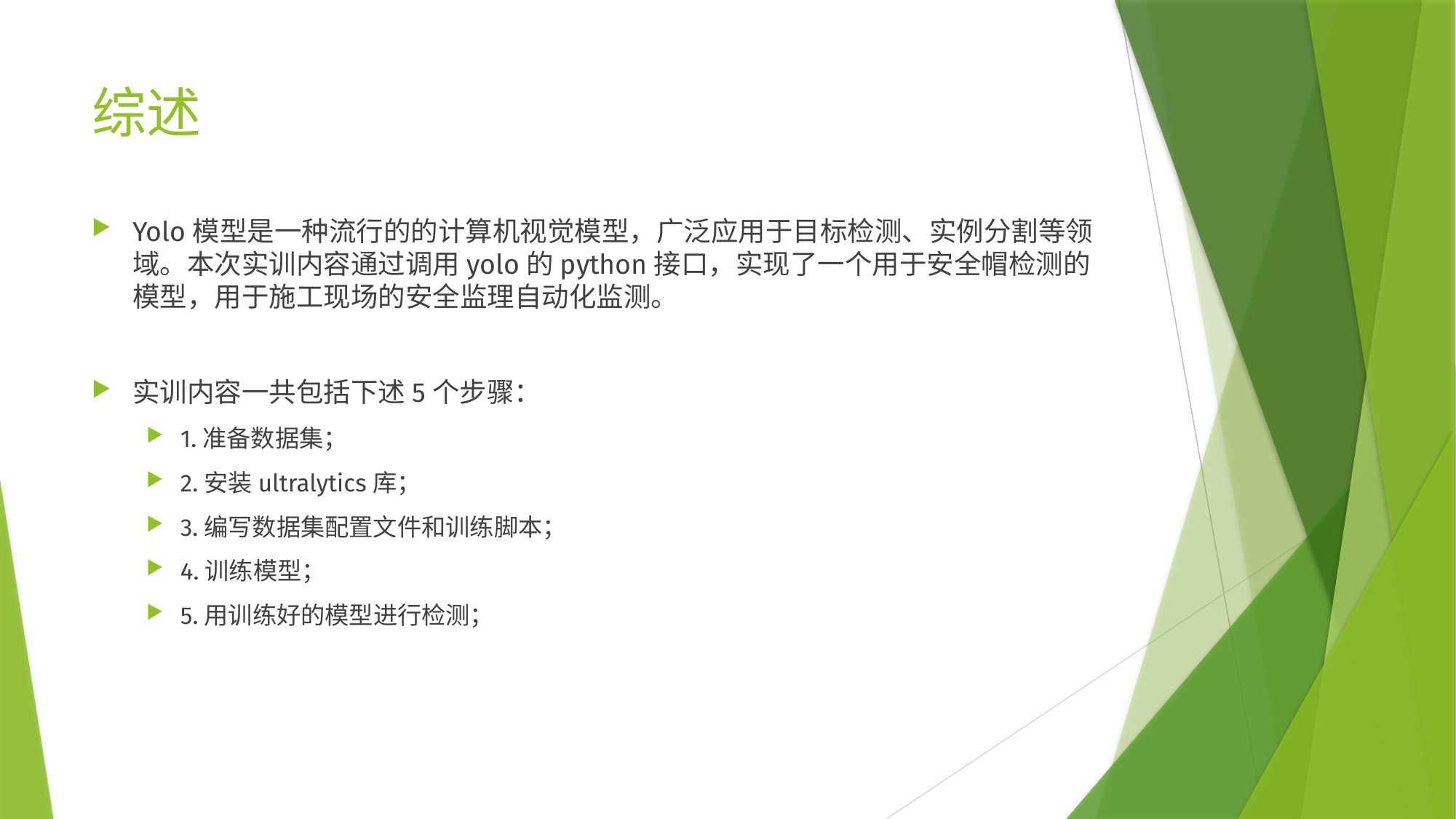

# 综述
Yolo模型是一种流行的的计算机视觉模型，广泛应用于目标检测、实例分割等领域。本次实训内容通过调用yolo的python接口，实现了一个用于安全帽检测的模型，用于施工现场的安全监理自动化监测。

实训内容一共包括下述5个步骤：
1.准备数据集；
2.安装ultralytics库；
3.编写数据集配置文件和训练脚本；
4.训练模型；
5.用训练好的模型进行检测；